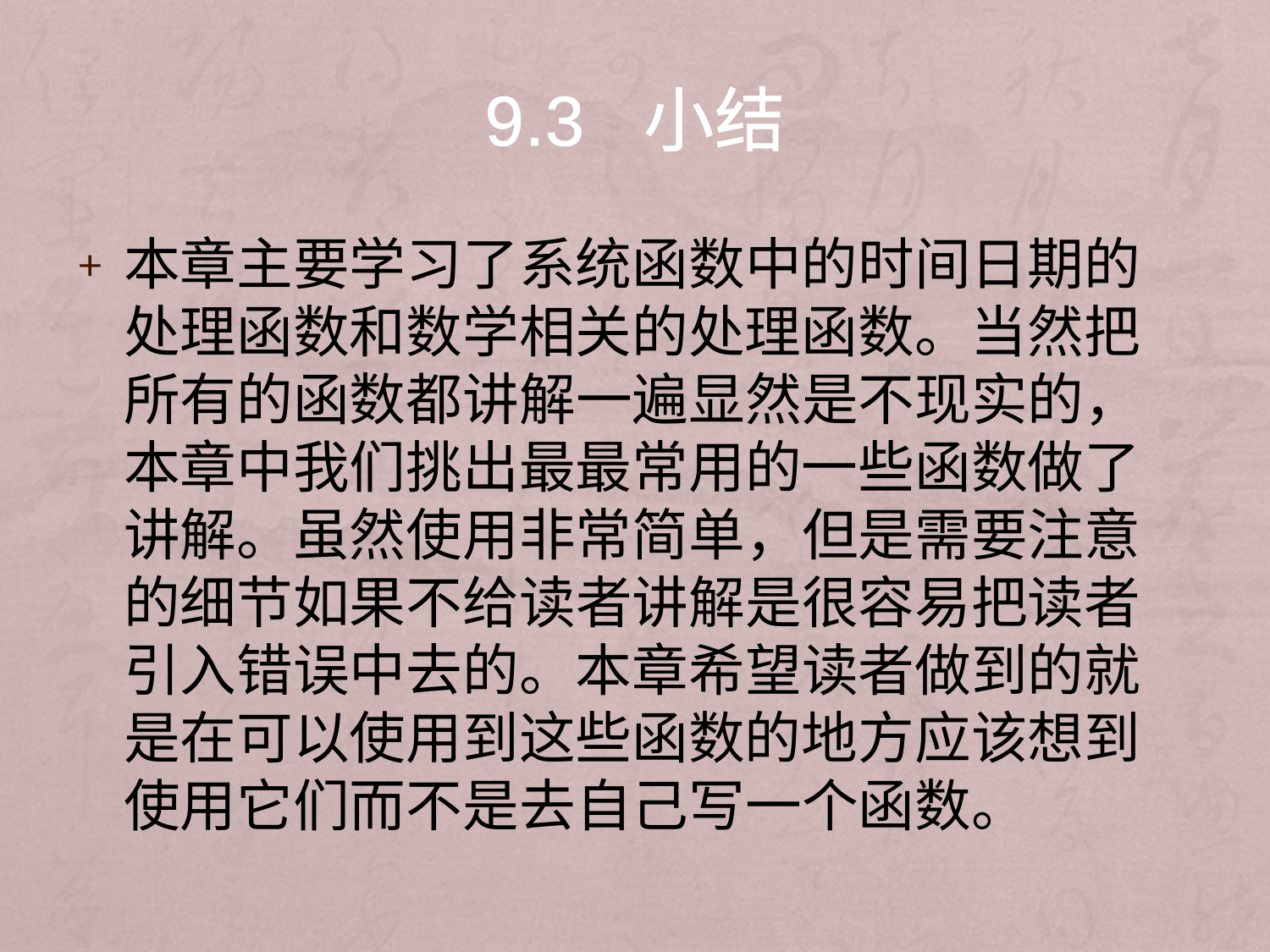

# 9.3  小结
本章主要学习了系统函数中的时间日期的处理函数和数学相关的处理函数。当然把所有的函数都讲解一遍显然是不现实的，本章中我们挑出最最常用的一些函数做了讲解。虽然使用非常简单，但是需要注意的细节如果不给读者讲解是很容易把读者引入错误中去的。本章希望读者做到的就是在可以使用到这些函数的地方应该想到使用它们而不是去自己写一个函数。